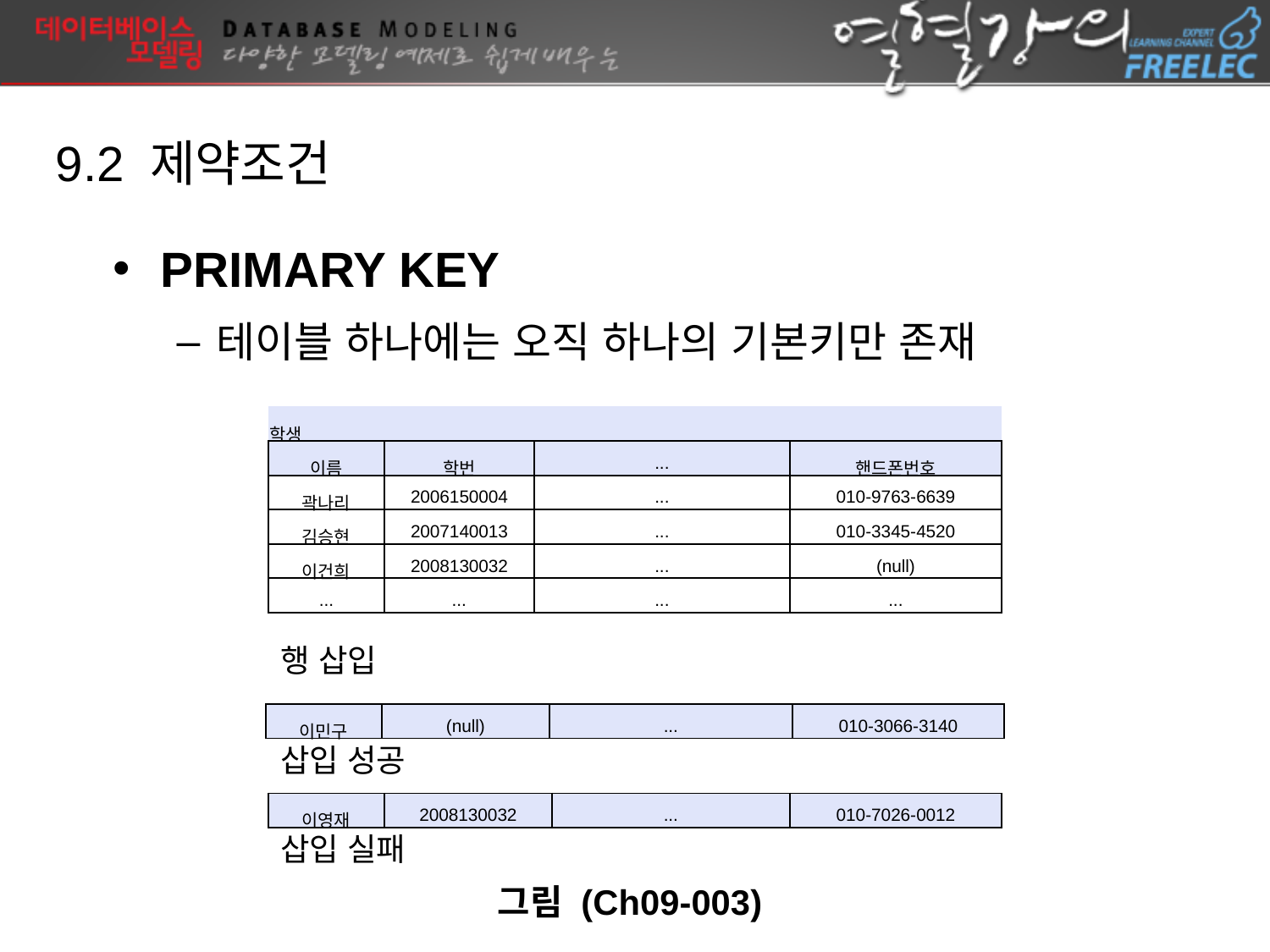

9.2 제약조건
PRIMARY KEY
테이블 하나에는 오직 하나의 기본키만 존재
| 학생 |  |  |  |
| --- | --- | --- | --- |
| 이름 | 학번 | ... | 핸드폰번호 |
| 곽나리 | 2006150004 | ... | 010-9763-6639 |
| 김승현 | 2007140013 | ... | 010-3345-4520 |
| 이건희 | 2008130032 | ... | (null) |
| ... | ... | ... | ... |
행 삽입
| 이민구 | (null) | ... | 010-3066-3140 |
| --- | --- | --- | --- |
삽입 성공
| 이영재 | 2008130032 | ... | 010-7026-0012 |
| --- | --- | --- | --- |
삽입 실패
그림 (Ch09-003)